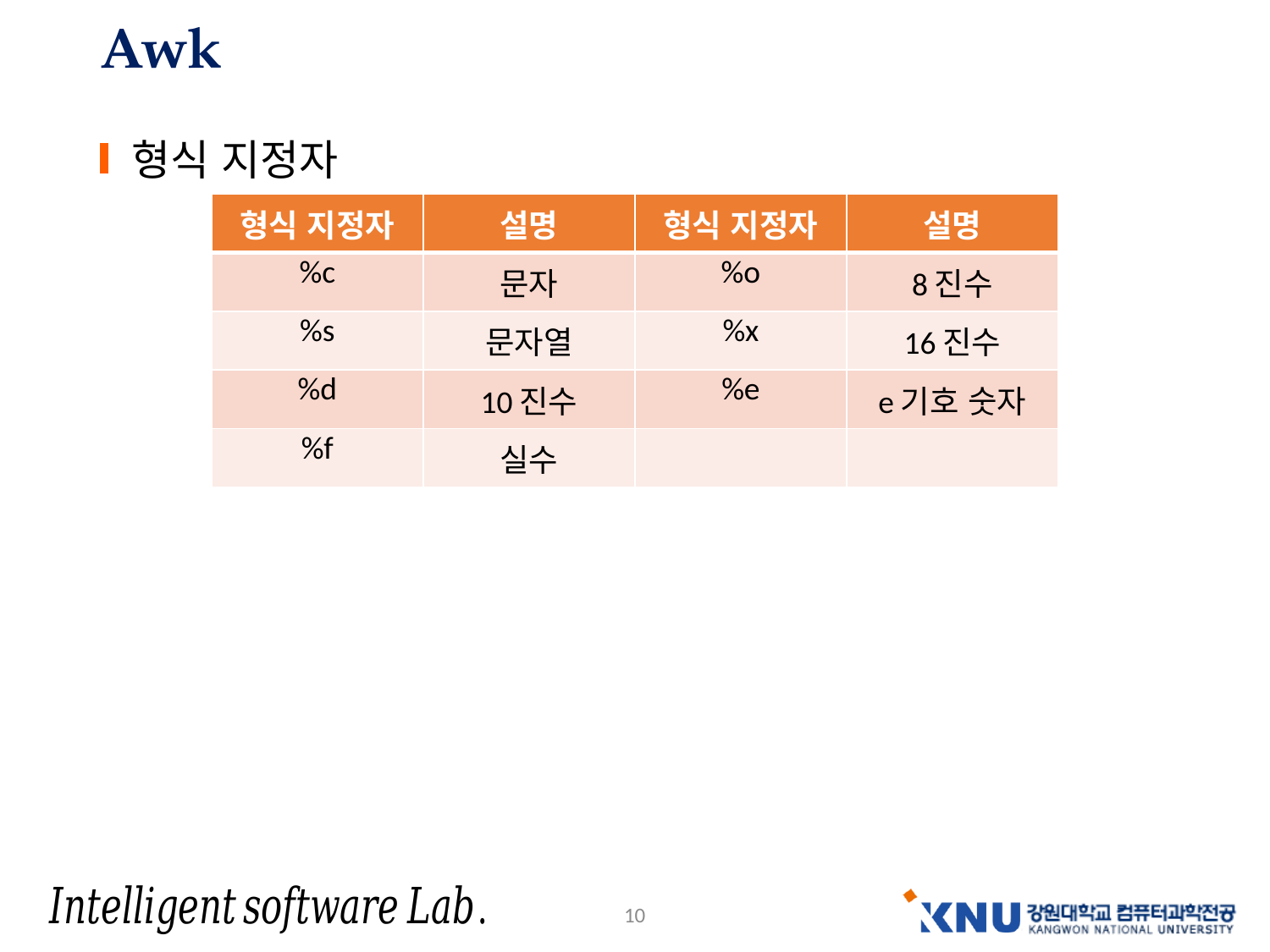

# Awk
형식 지정자

| 형식 지정자 | 설명 | 형식 지정자 | 설명 |
| --- | --- | --- | --- |
| %c | 문자 | %o | 8진수 |
| %s | 문자열 | %x | 16진수 |
| %d | 10진수 | %e | e기호 숫자 |
| %f | 실수 |  |  |